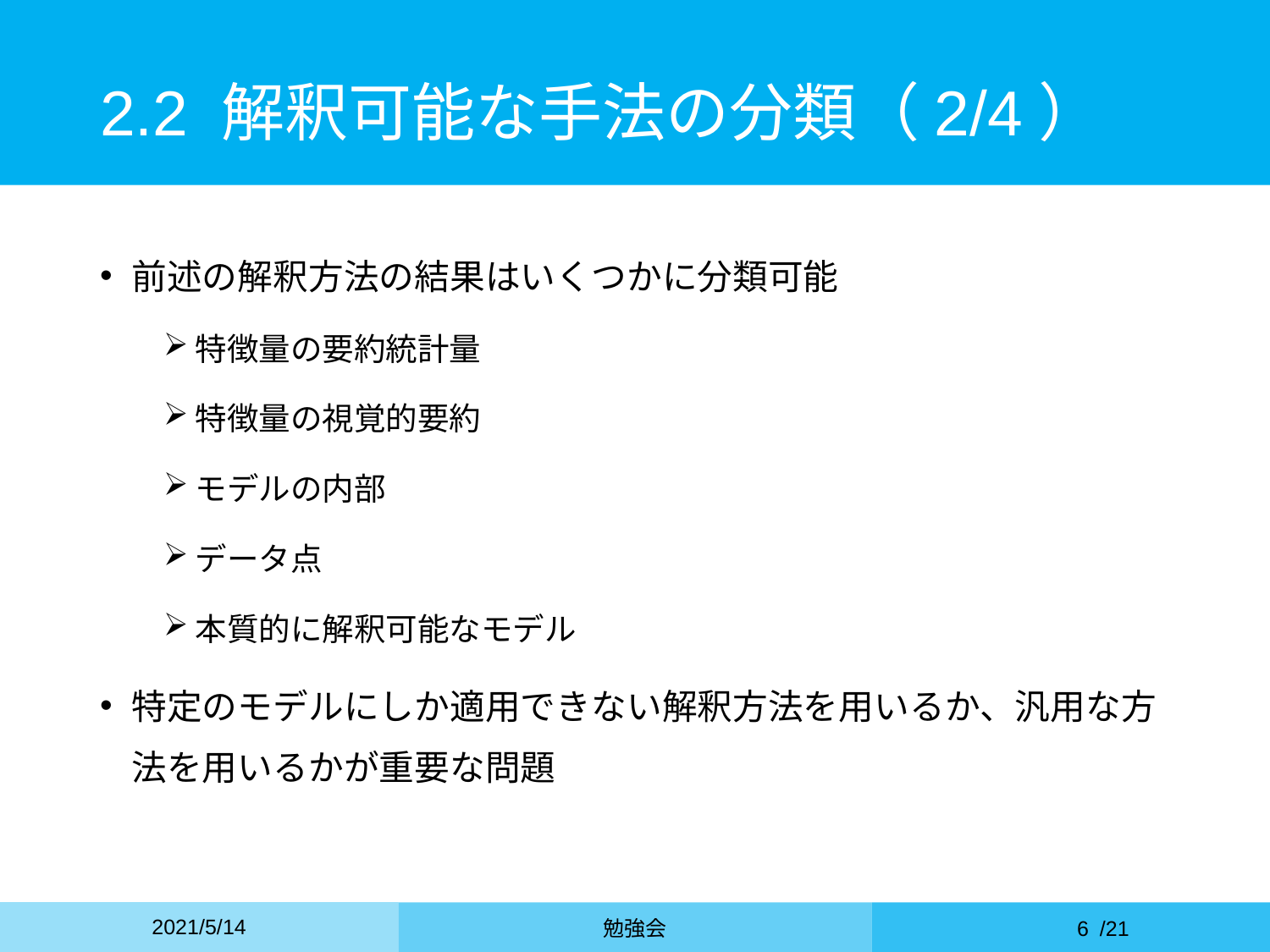

# 2.2 解釈可能な手法の分類（2/4）
前述の解釈方法の結果はいくつかに分類可能
特徴量の要約統計量
特徴量の視覚的要約
モデルの内部
データ点
本質的に解釈可能なモデル
特定のモデルにしか適用できない解釈方法を用いるか、汎用な方法を用いるかが重要な問題
2021/5/14
勉強会
6